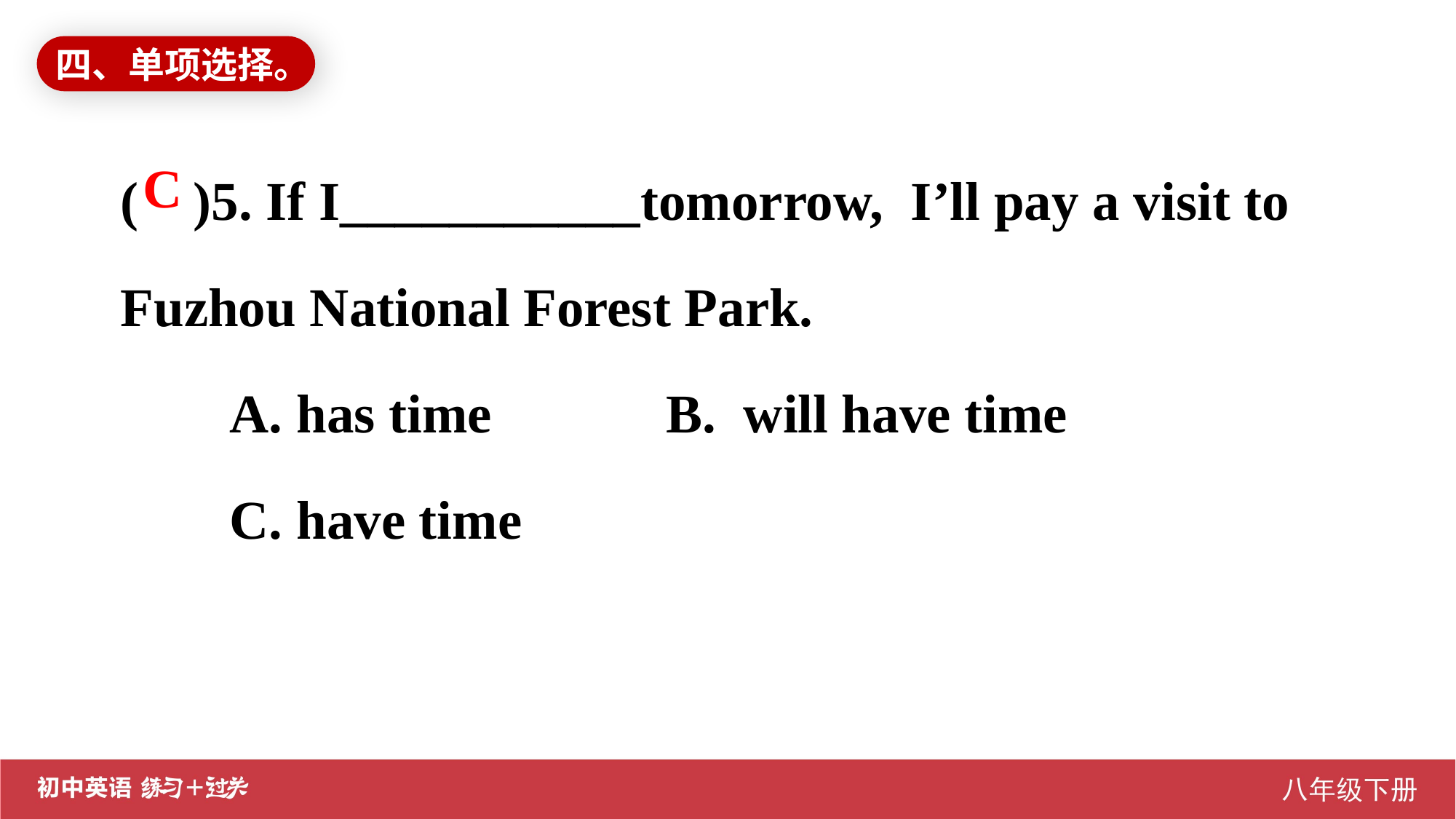

四、单项选择。
(    )5. If I___________tomorrow,  I’ll pay a visit to Fuzhou National Forest Park.
	A. has time		B.  will have time
        C. have time
C